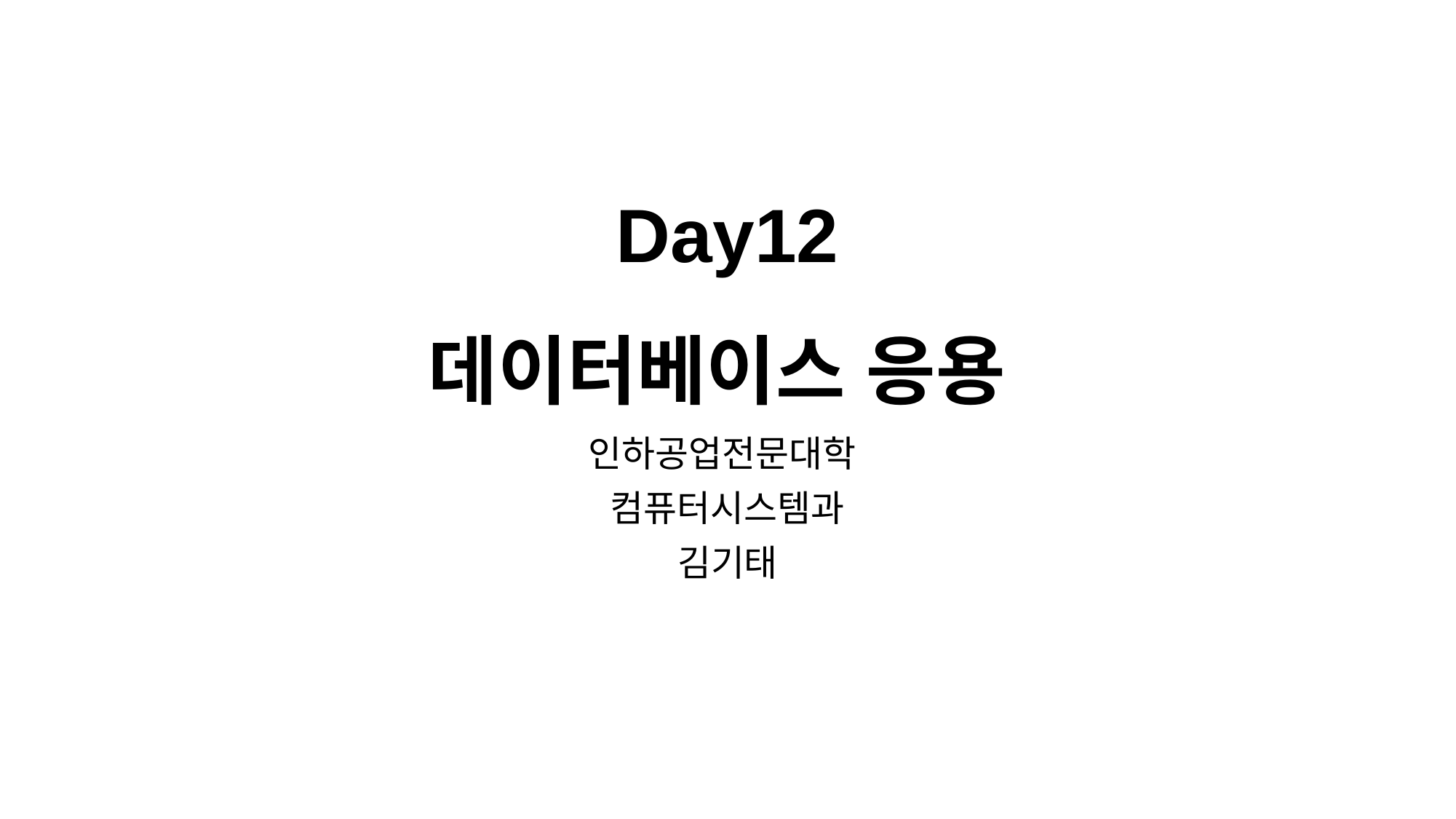

# Day12 데이터베이스 응용
인하공업전문대학
컴퓨터시스템과
김기태